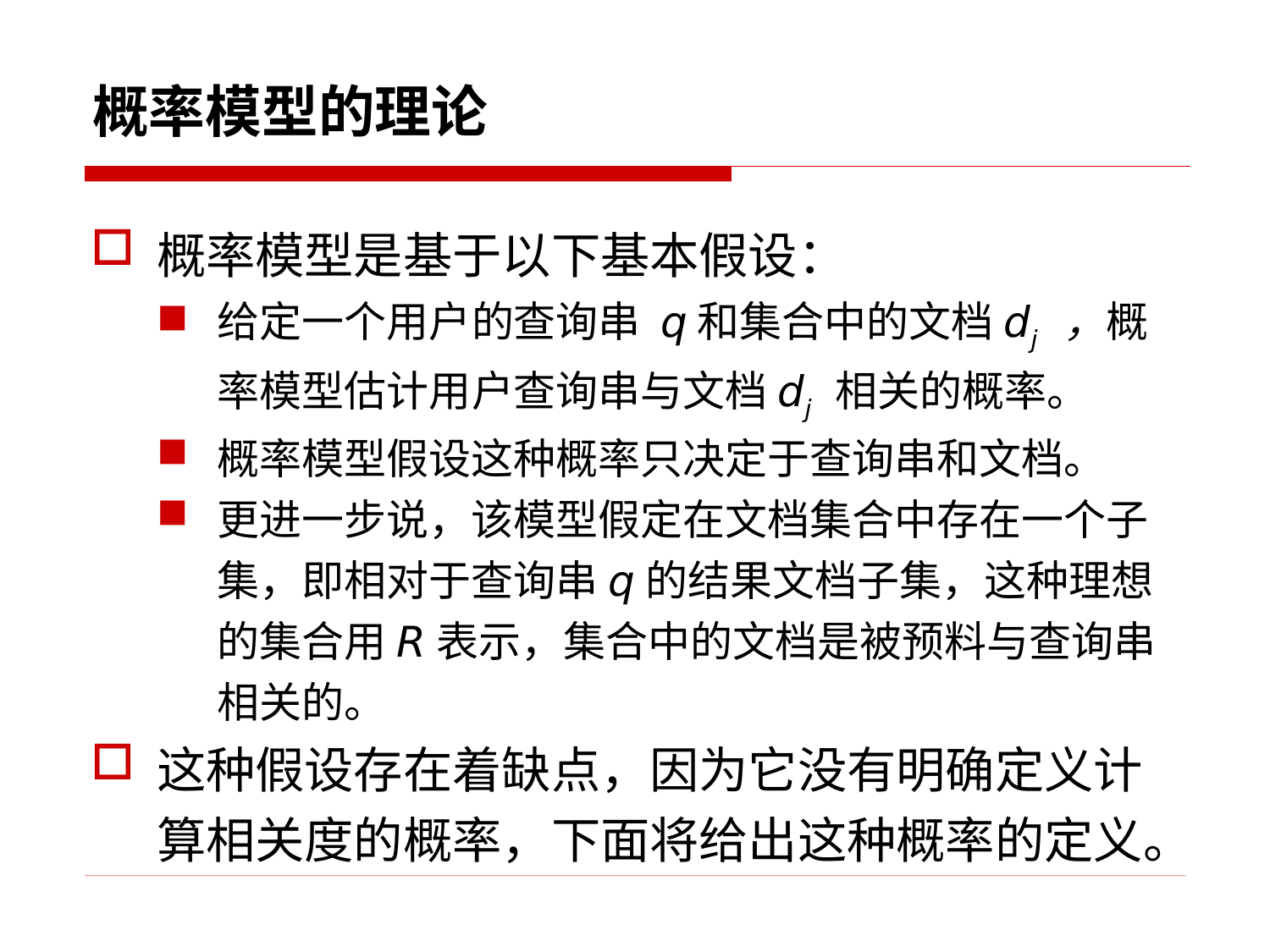

# 概率模型的理论
概率模型是基于以下基本假设：
给定一个用户的查询串 q和集合中的文档dj  ，概率模型估计用户查询串与文档dj 相关的概率。
概率模型假设这种概率只决定于查询串和文档。
更进一步说，该模型假定在文档集合中存在一个子集，即相对于查询串q的结果文档子集，这种理想的集合用R表示，集合中的文档是被预料与查询串相关的。
这种假设存在着缺点，因为它没有明确定义计算相关度的概率，下面将给出这种概率的定义。